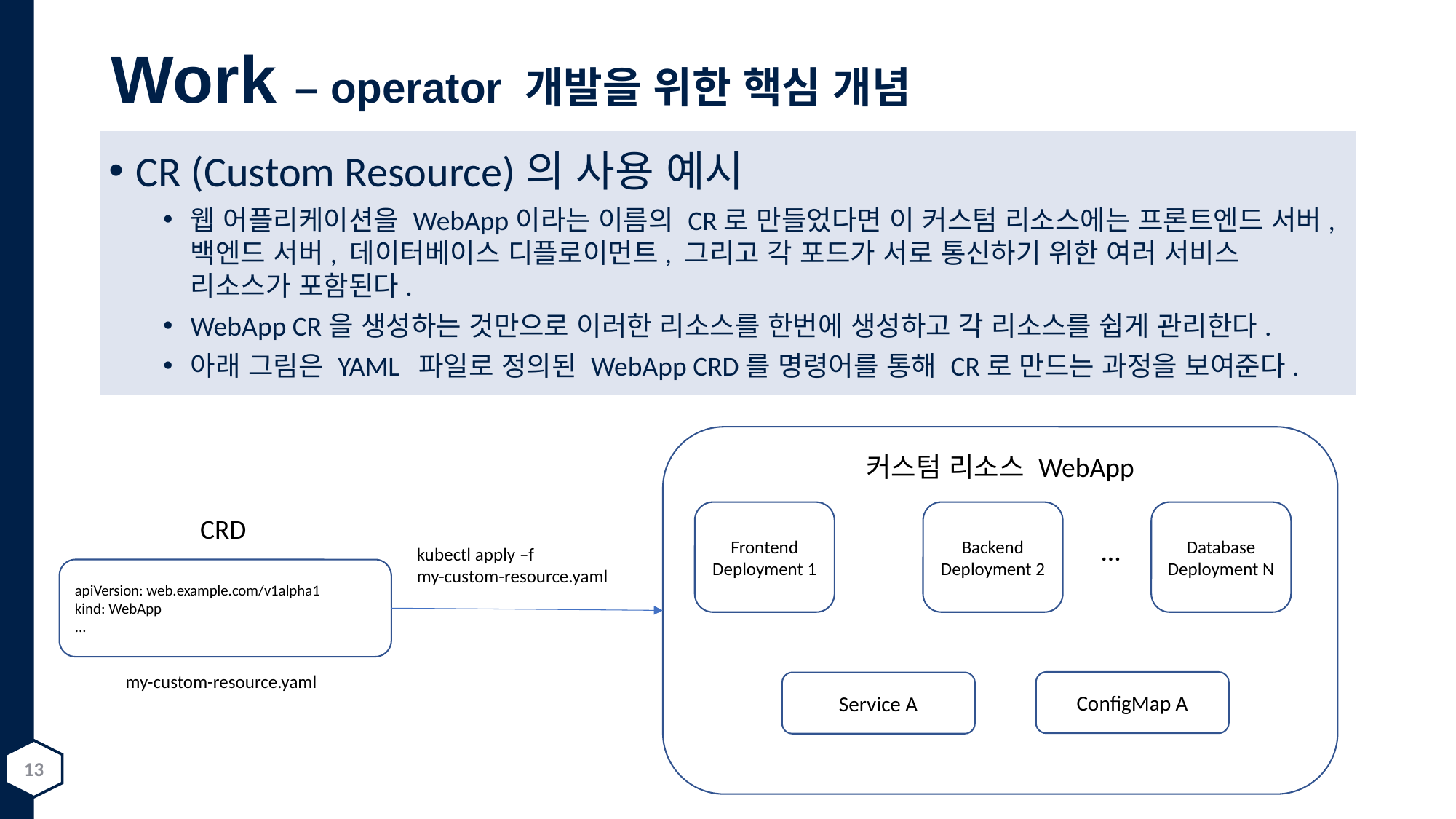

# Work – operator 개발을 위한 핵심 개념
CR (Custom Resource)의 사용 예시
웹 어플리케이션을 WebApp이라는 이름의 CR로 만들었다면 이 커스텀 리소스에는 프론트엔드 서버, 백엔드 서버, 데이터베이스 디플로이먼트, 그리고 각 포드가 서로 통신하기 위한 여러 서비스 리소스가 포함된다.
WebApp CR을 생성하는 것만으로 이러한 리소스를 한번에 생성하고 각 리소스를 쉽게 관리한다.
아래 그림은 YAML  파일로 정의된 WebApp CRD를 명령어를 통해 CR로 만드는 과정을 보여준다.
커스텀 리소스 WebApp
Database Deployment N
Backend Deployment 2
Frontend
Deployment 1
CRD
...
kubectl apply –f
my-custom-resource.yaml
apiVersion: web.example.com/v1alpha1
kind: WebApp
...
my-custom-resource.yaml
ConfigMap A
Service A
13